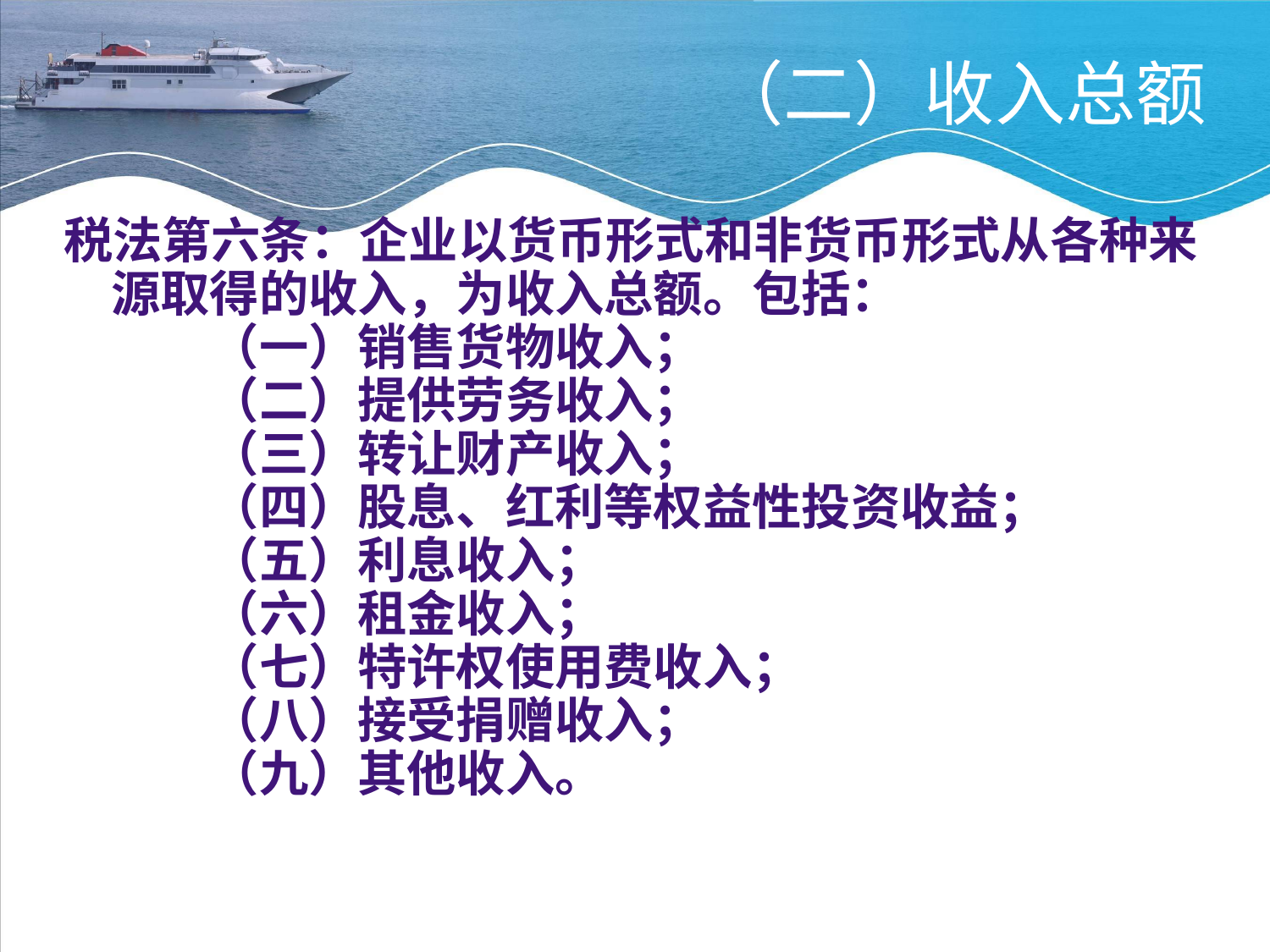

# （二）收入总额
税法第六条：企业以货币形式和非货币形式从各种来源取得的收入，为收入总额。包括：
　　（一）销售货物收入；
　　（二）提供劳务收入；
　　（三）转让财产收入；
　　（四）股息、红利等权益性投资收益；
　　（五）利息收入；
　　（六）租金收入；
　　（七）特许权使用费收入；
　　（八）接受捐赠收入；
　　（九）其他收入。